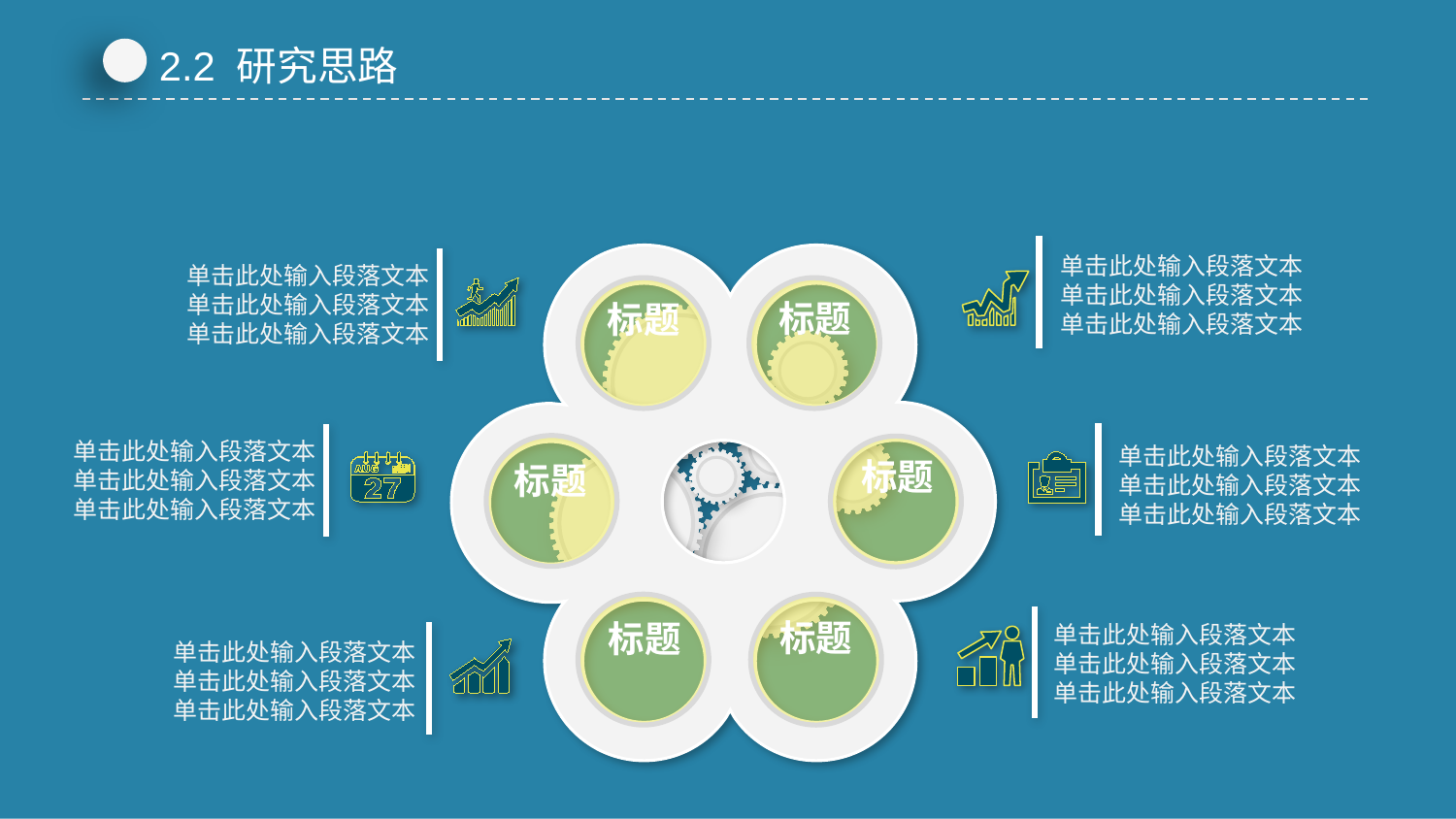

2.2 研究思路

单击此处输入段落文本
单击此处输入段落文本
单击此处输入段落文本

单击此处输入段落文本
单击此处输入段落文本
单击此处输入段落文本

标题
标题

单击此处输入段落文本
单击此处输入段落文本
单击此处输入段落文本

单击此处输入段落文本
单击此处输入段落文本
单击此处输入段落文本

标题

标题

单击此处输入段落文本
单击此处输入段落文本
单击此处输入段落文本

标题
标题
单击此处输入段落文本
单击此处输入段落文本
单击此处输入段落文本